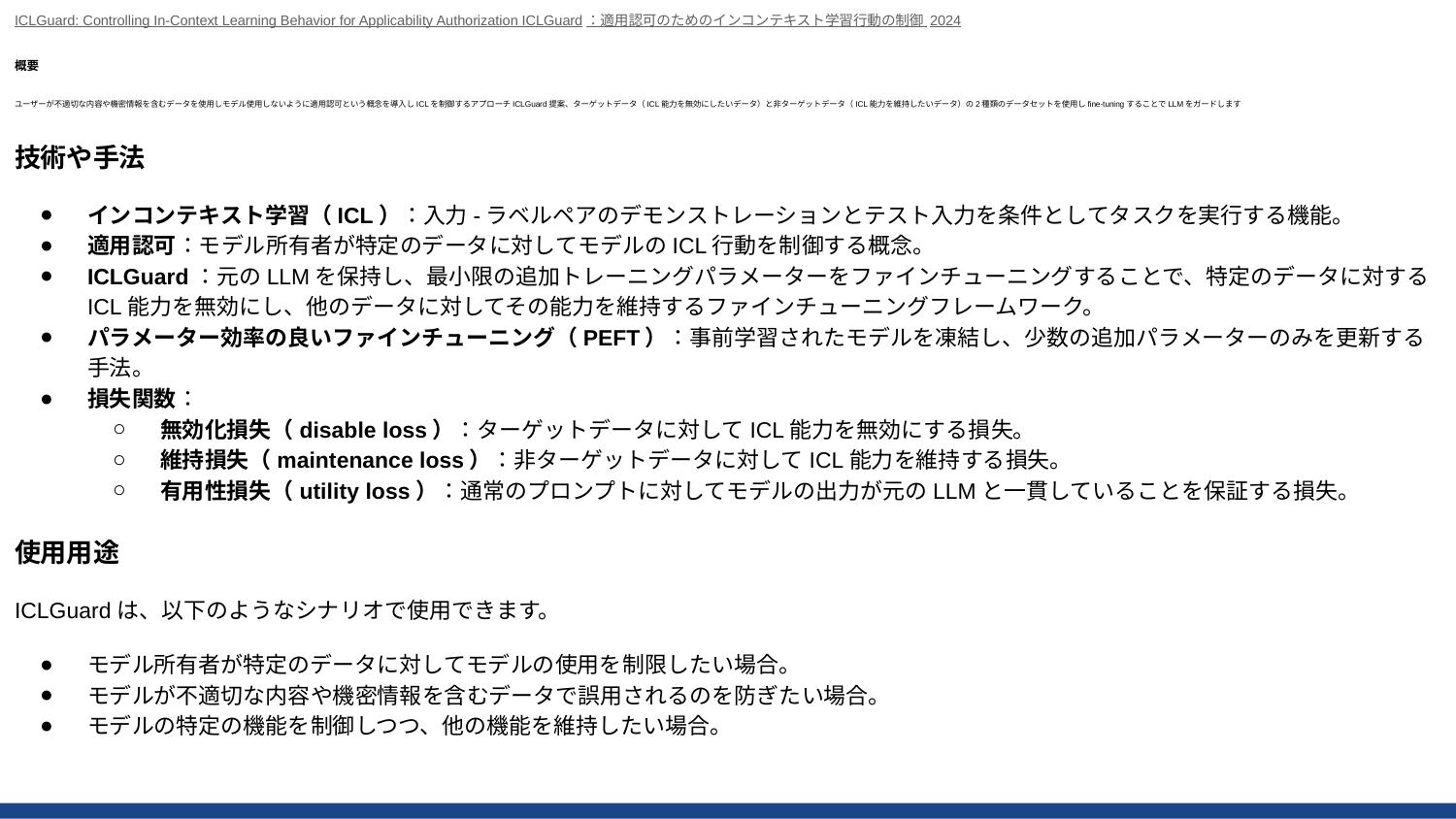

ICLGuard: Controlling In-Context Learning Behavior for Applicability Authorization ICLGuard：適用認可のためのインコンテキスト学習行動の制御 2024
概要
ユーザーが不適切な内容や機密情報を含むデータを使用しモデル使用しないように適用認可という概念を導入しICLを制御するアプローチICLGuard提案、ターゲットデータ（ICL能力を無効にしたいデータ）と非ターゲットデータ（ICL能力を維持したいデータ）の2種類のデータセットを使用しfine-tuningすることでLLMをガードします
技術や手法
インコンテキスト学習（ICL）：入力-ラベルペアのデモンストレーションとテスト入力を条件としてタスクを実行する機能。
適用認可：モデル所有者が特定のデータに対してモデルのICL行動を制御する概念。
ICLGuard：元のLLMを保持し、最小限の追加トレーニングパラメーターをファインチューニングすることで、特定のデータに対するICL能力を無効にし、他のデータに対してその能力を維持するファインチューニングフレームワーク。
パラメーター効率の良いファインチューニング（PEFT）：事前学習されたモデルを凍結し、少数の追加パラメーターのみを更新する手法。
損失関数：
無効化損失（disable loss）：ターゲットデータに対してICL能力を無効にする損失。
維持損失（maintenance loss）：非ターゲットデータに対してICL能力を維持する損失。
有用性損失（utility loss）：通常のプロンプトに対してモデルの出力が元のLLMと一貫していることを保証する損失。
使用用途
ICLGuardは、以下のようなシナリオで使用できます。
モデル所有者が特定のデータに対してモデルの使用を制限したい場合。
モデルが不適切な内容や機密情報を含むデータで誤用されるのを防ぎたい場合。
モデルの特定の機能を制御しつつ、他の機能を維持したい場合。